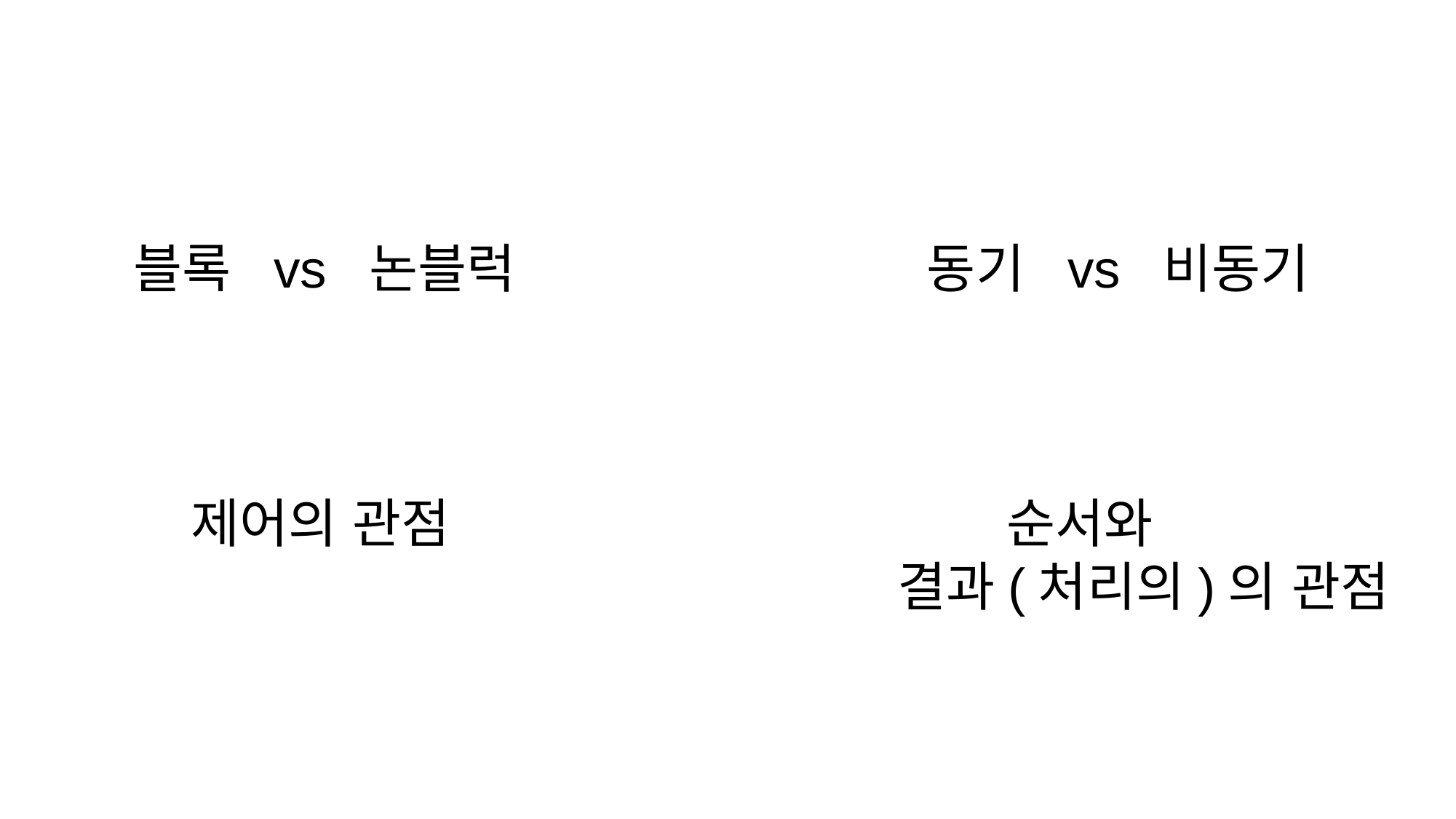

블록  vs  논블럭				  동기  vs  비동기

   제어의 관점						순서와
							결과(처리의)의 관점